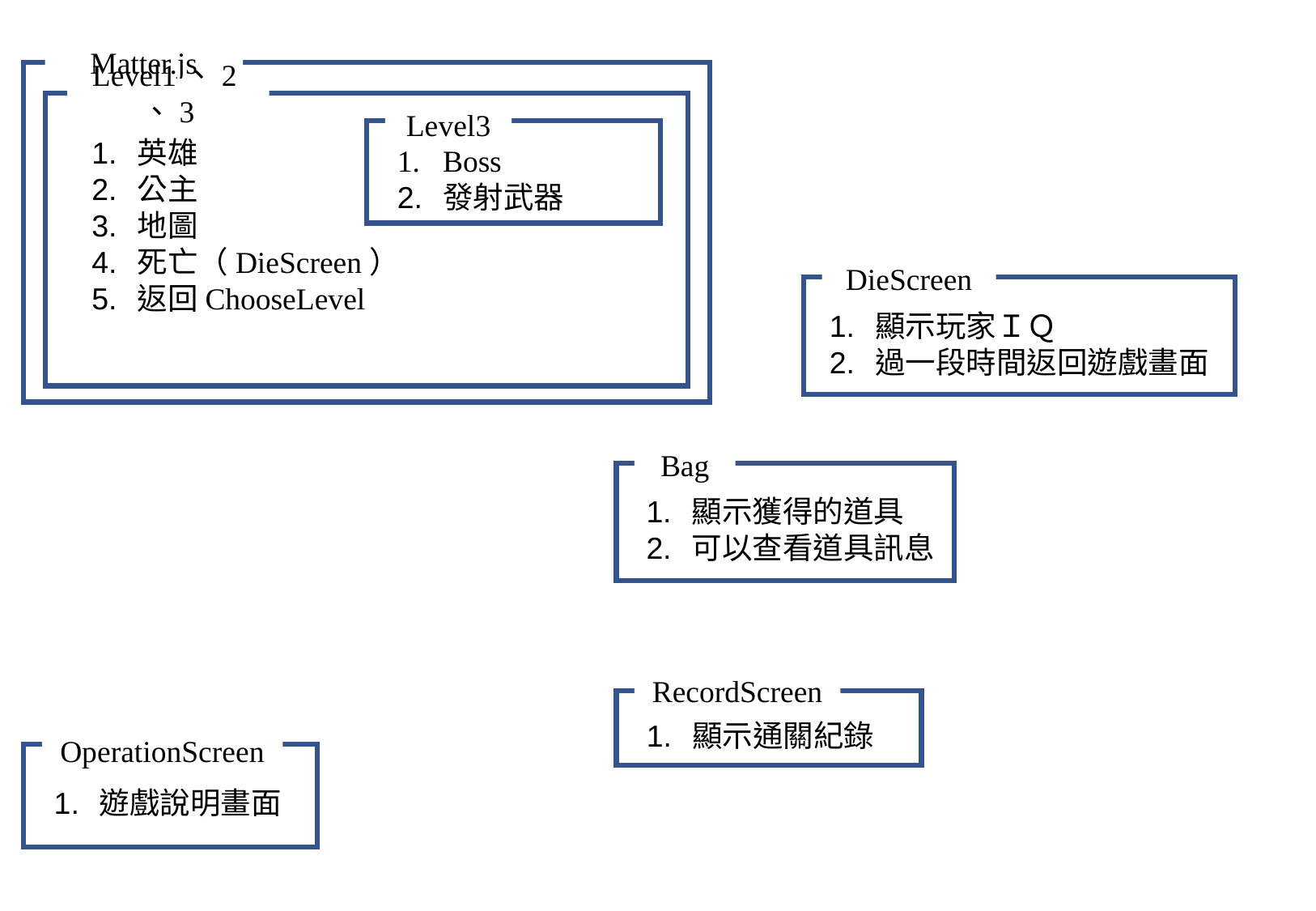

Matter.js

Level1、2、3

Level3

Boss
發射武器
英雄
公主
地圖
死亡（DieScreen）
返回ChooseLevel

DieScreen

顯示玩家ＩＱ
過一段時間返回遊戲畫面
Bag

顯示獲得的道具
可以查看道具訊息
RecordScreen

顯示通關紀錄
OperationScreen

遊戲說明畫面